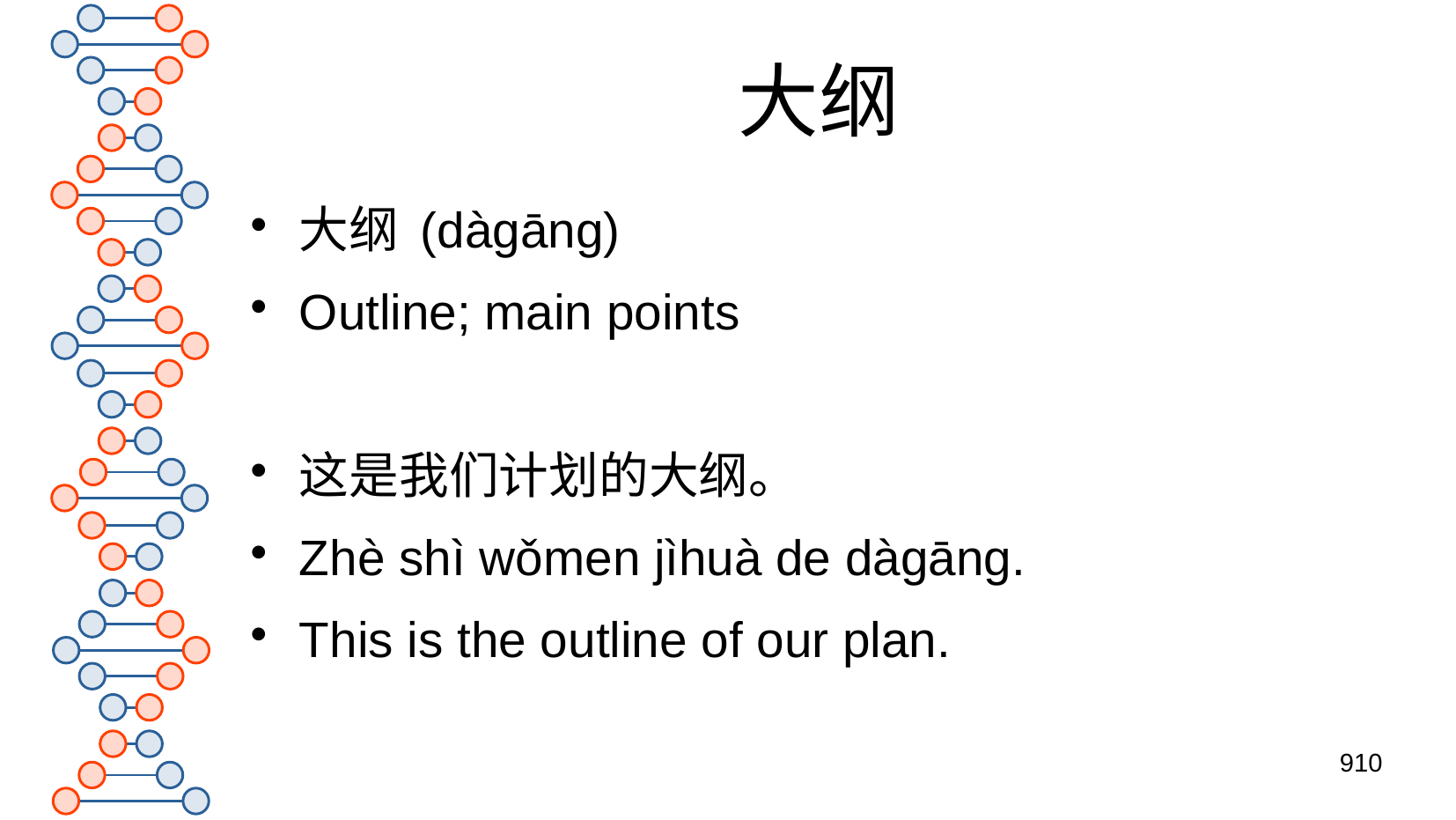

# 大纲
大纲 (dàgāng)
Outline; main points

这是我们计划的大纲。
Zhè shì wǒmen jìhuà de dàgāng.
This is the outline of our plan.

910